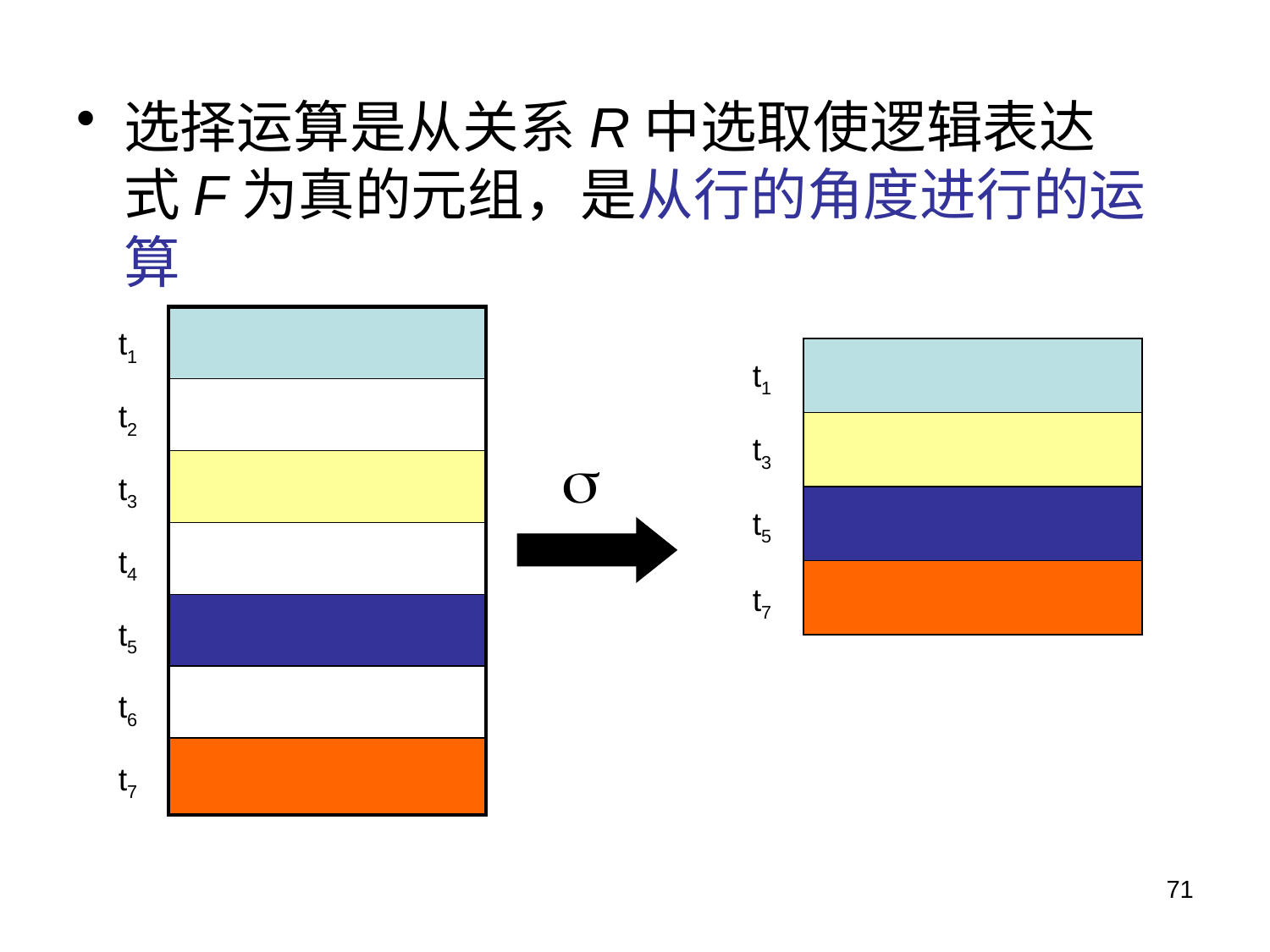

选择运算是从关系R中选取使逻辑表达式F为真的元组，是从行的角度进行的运算

|  |
| --- |
|  |
|  |
|  |
|  |
|  |
|  |
t1

t1
t2

t3
σ
t3

t5

t4

t7
t5
t6
t7
71